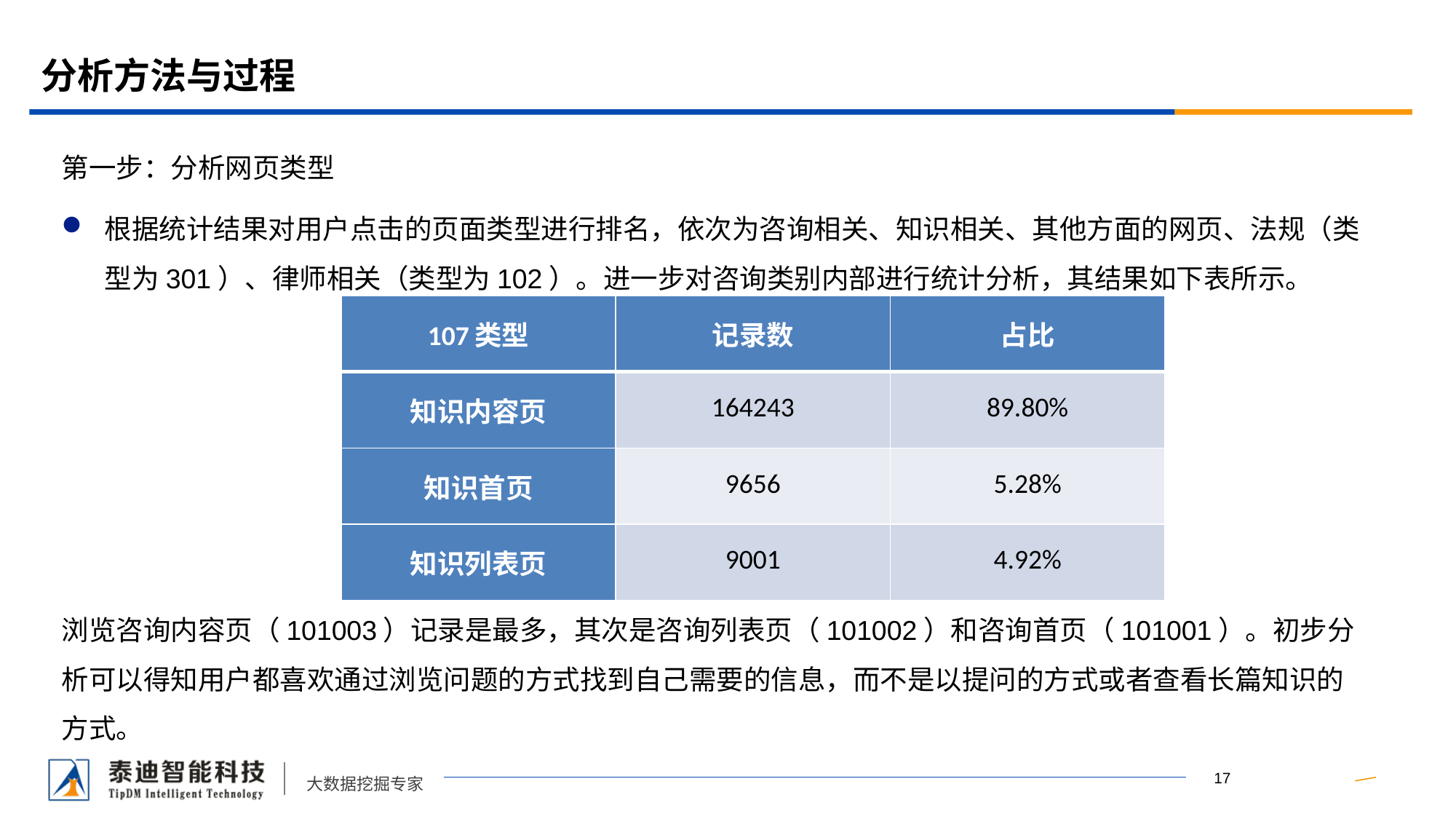

# 分析方法与过程
第一步：分析网页类型
根据统计结果对用户点击的页面类型进行排名，依次为咨询相关、知识相关、其他方面的网页、法规（类型为301）、律师相关（类型为102）。进一步对咨询类别内部进行统计分析，其结果如下表所示。

浏览咨询内容页（101003）记录是最多，其次是咨询列表页（101002）和咨询首页（101001）。初步分析可以得知用户都喜欢通过浏览问题的方式找到自己需要的信息，而不是以提问的方式或者查看长篇知识的方式。

| 107类型 | 记录数 | 占比 |
| --- | --- | --- |
| 知识内容页 | 164243 | 89.80% |
| 知识首页 | 9656 | 5.28% |
| 知识列表页 | 9001 | 4.92% |